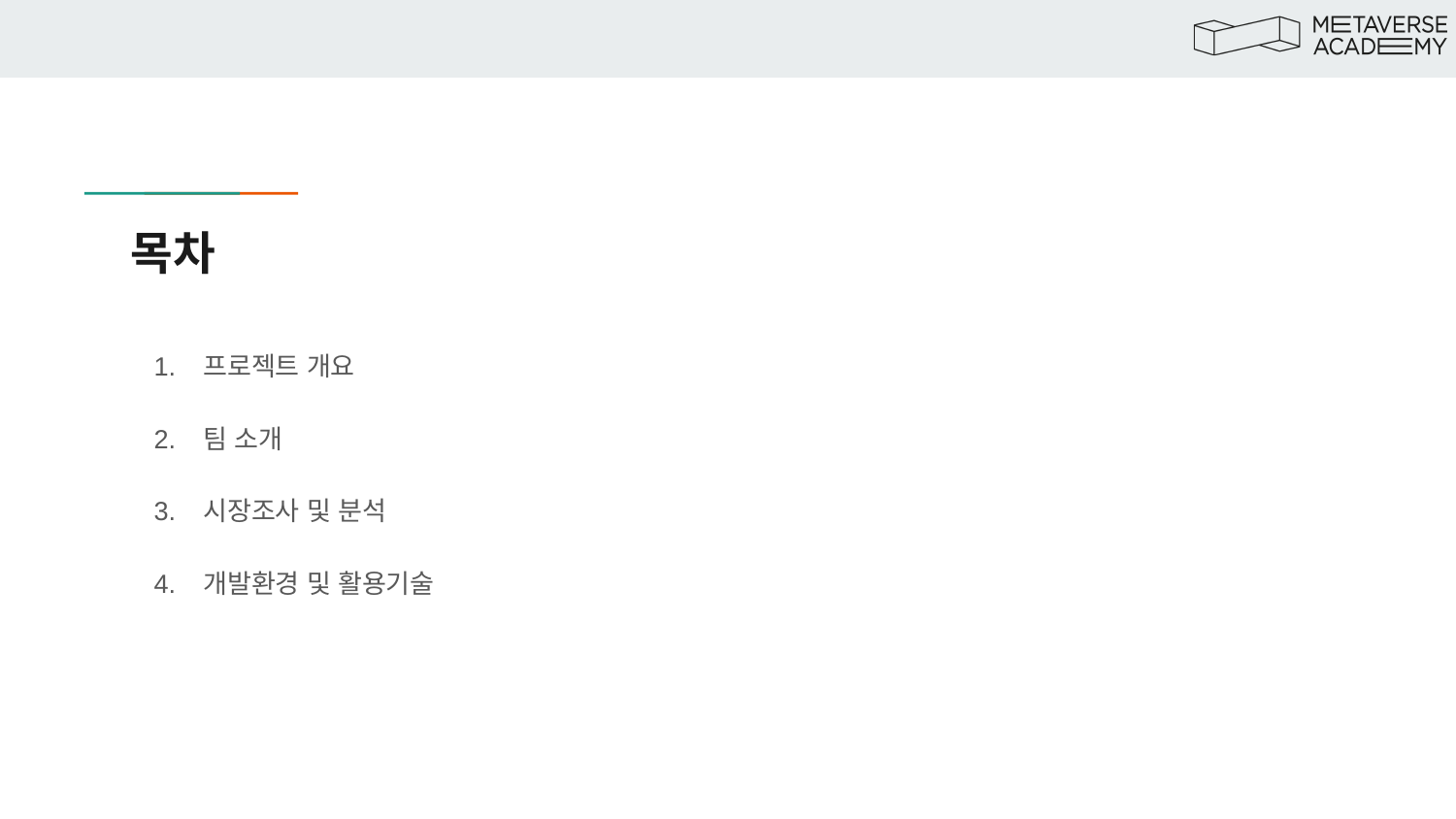

# 목차
프로젝트 개요

팀 소개

시장조사 및 분석

개발환경 및 활용기술